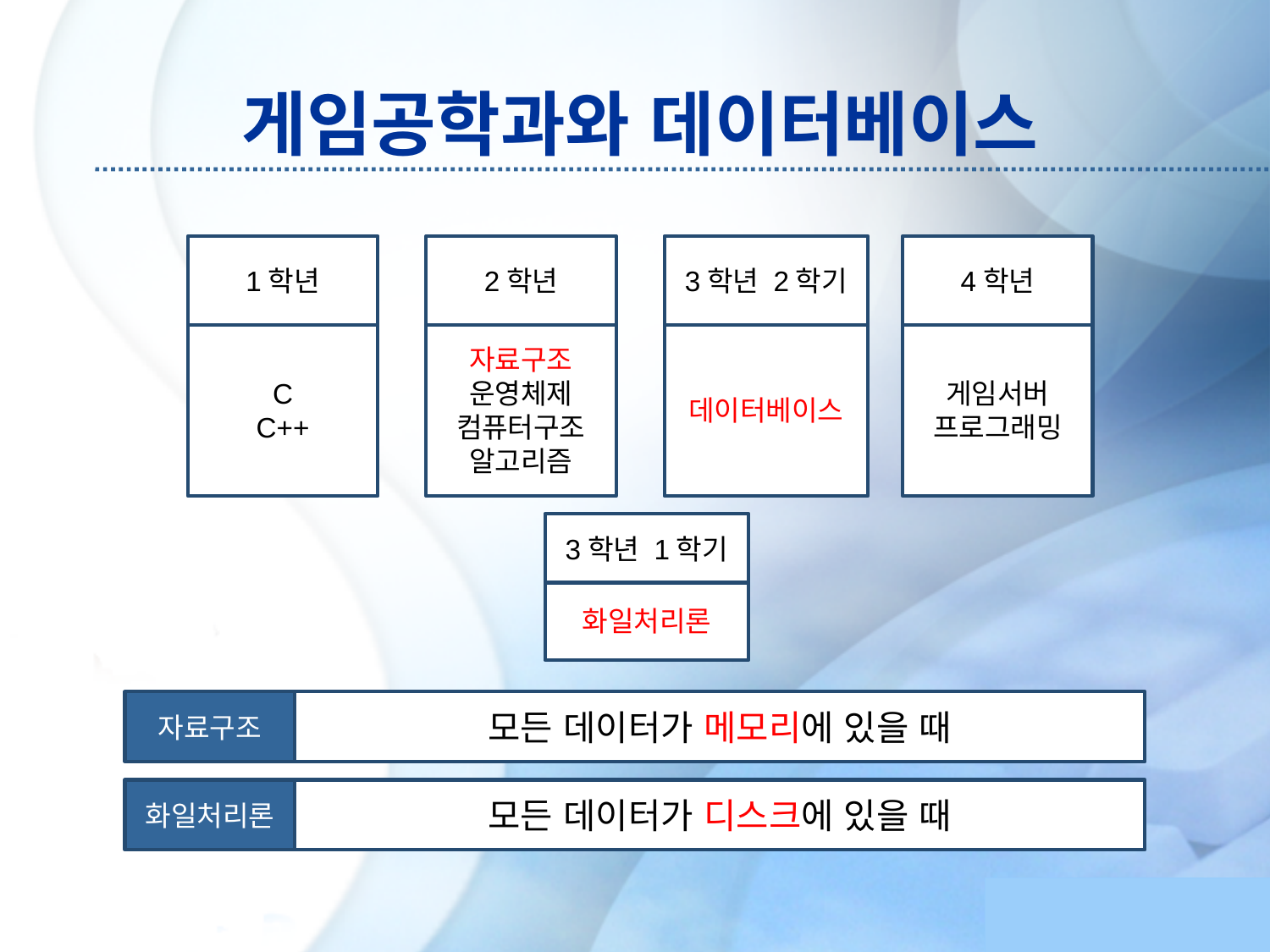

# 게임공학과와 데이터베이스
1학년
C
C++
2학년
자료구조
운영체제
컴퓨터구조
알고리즘
3학년 2학기
데이터베이스
4학년
게임서버
프로그래밍
3학년 1학기
화일처리론
자료구조
모든 데이터가 메모리에 있을 때
화일처리론
모든 데이터가 디스크에 있을 때